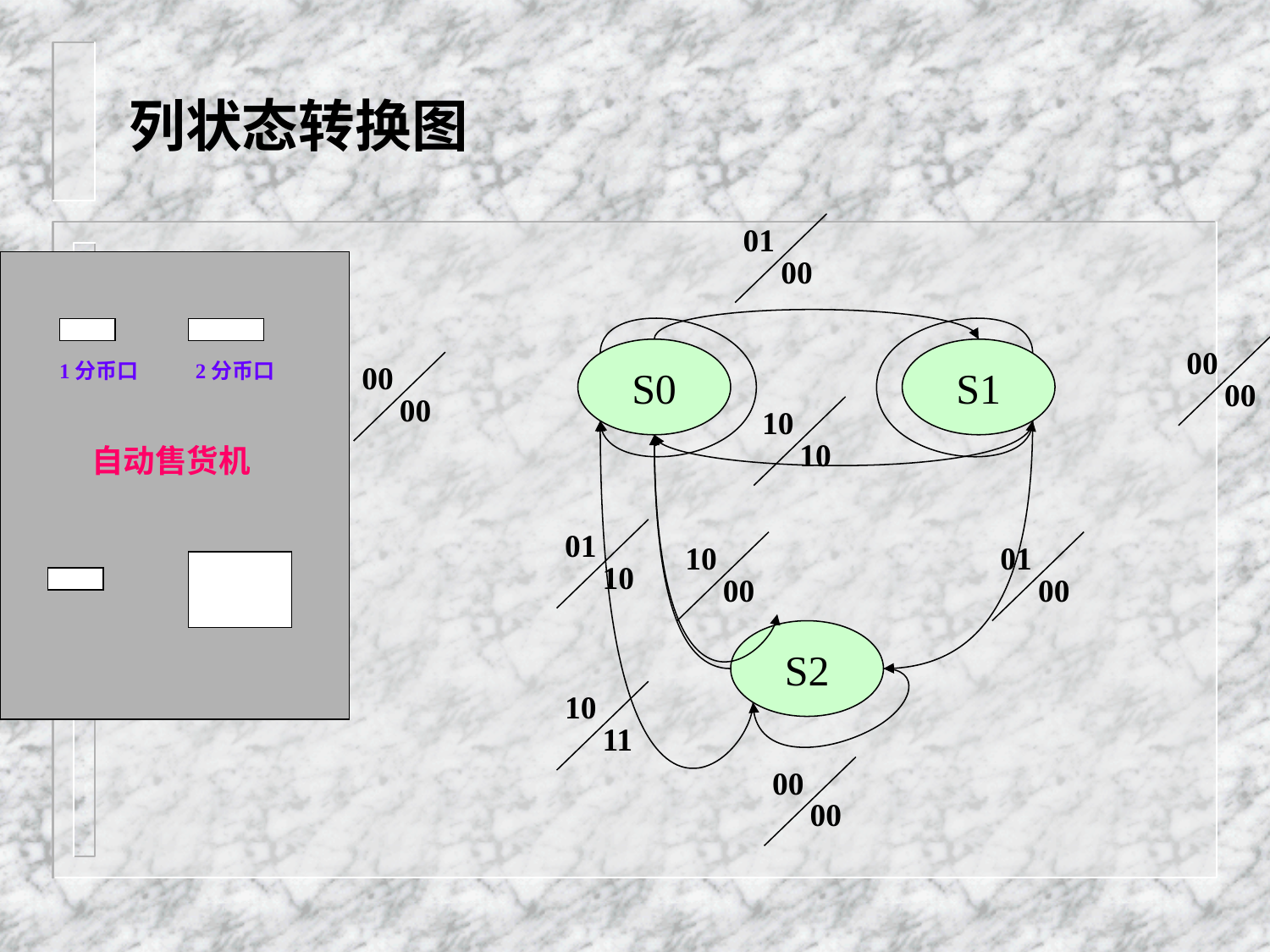

# 列状态转换图

01

00

1分币口
2分币口
自动售货机

00

00
S0
S1

00

00

10

10

01

10

10

00

01

00
S2

10

11

00

00